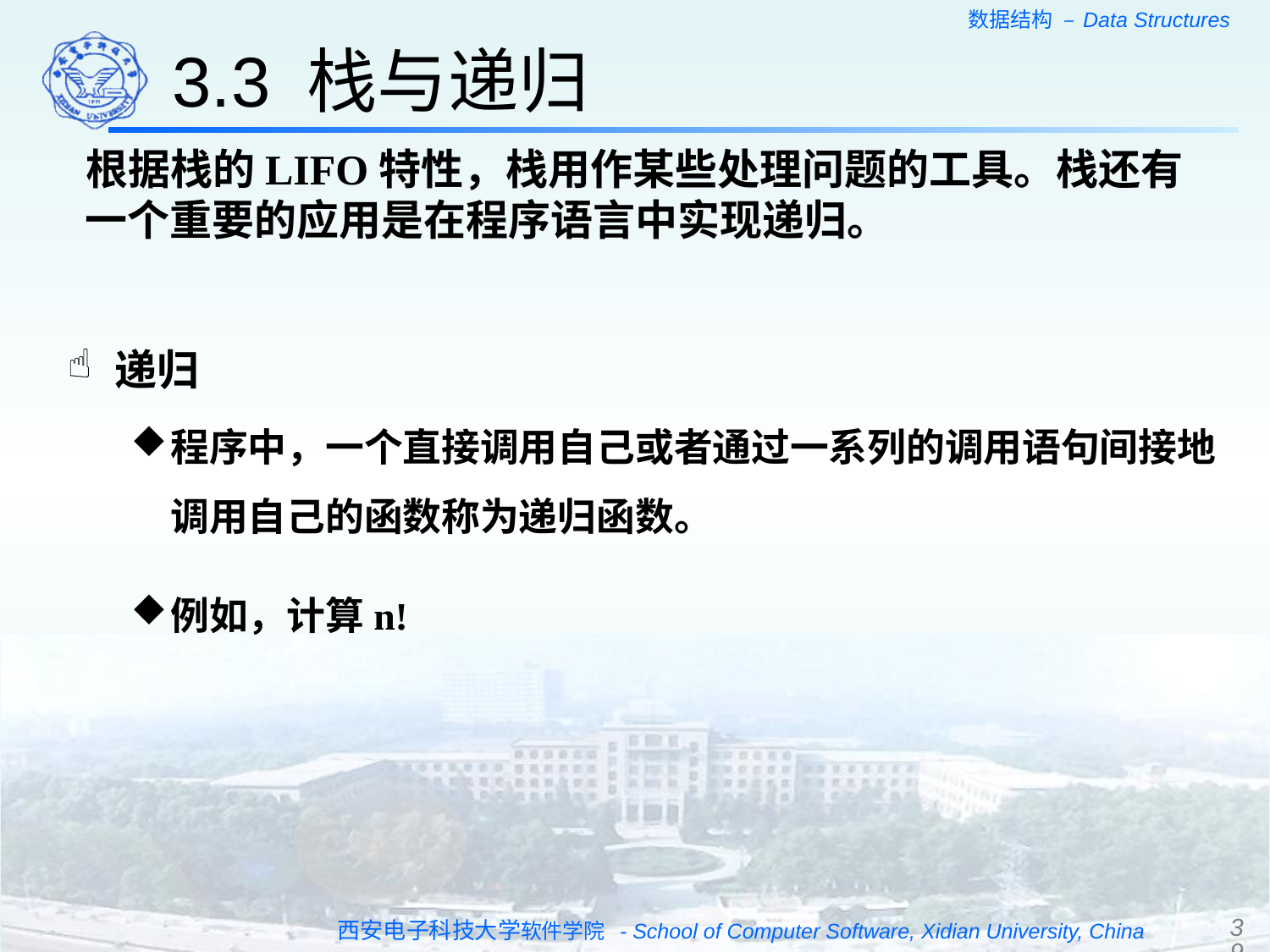

3.3 栈与递归
    根据栈的LIFO特性，栈用作某些处理问题的工具。栈还有一个重要的应用是在程序语言中实现递归。
递归
程序中，一个直接调用自己或者通过一系列的调用语句间接地调用自己的函数称为递归函数。
例如，计算n!
39